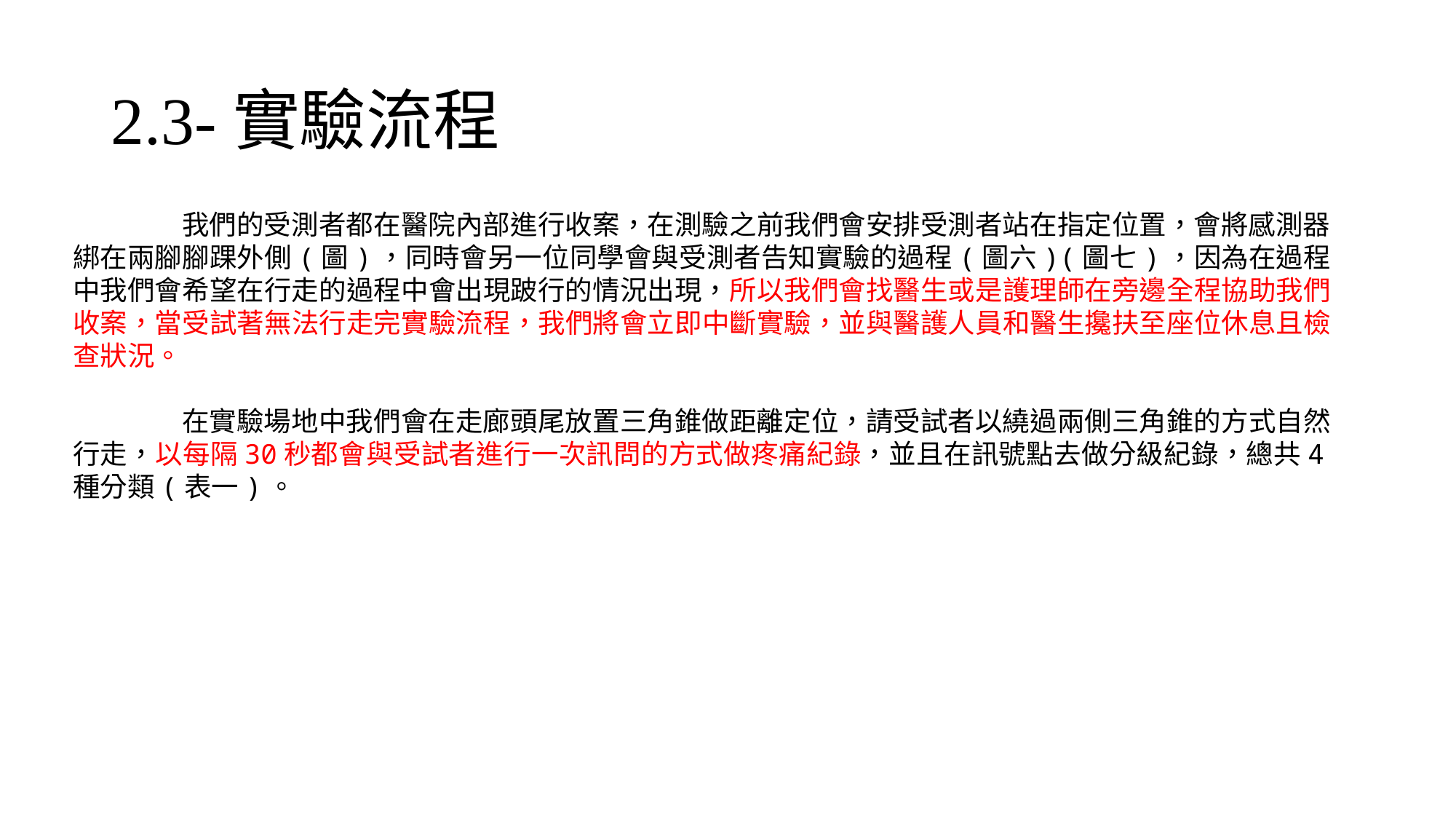

# 2.3-實驗流程
	我們的受測者都在醫院內部進行收案，在測驗之前我們會安排受測者站在指定位置，會將感測器綁在兩腳腳踝外側(圖)，同時會另一位同學會與受測者告知實驗的過程(圖六)(圖七)，因為在過程中我們會希望在行走的過程中會出現跛行的情況出現，所以我們會找醫生或是護理師在旁邊全程協助我們收案，當受試著無法行走完實驗流程，我們將會立即中斷實驗，並與醫護人員和醫生攙扶至座位休息且檢查狀況。

	在實驗場地中我們會在走廊頭尾放置三角錐做距離定位，請受試者以繞過兩側三角錐的方式自然行走，以每隔30秒都會與受試者進行一次訊問的方式做疼痛紀錄，並且在訊號點去做分級紀錄，總共4種分類(表一)。